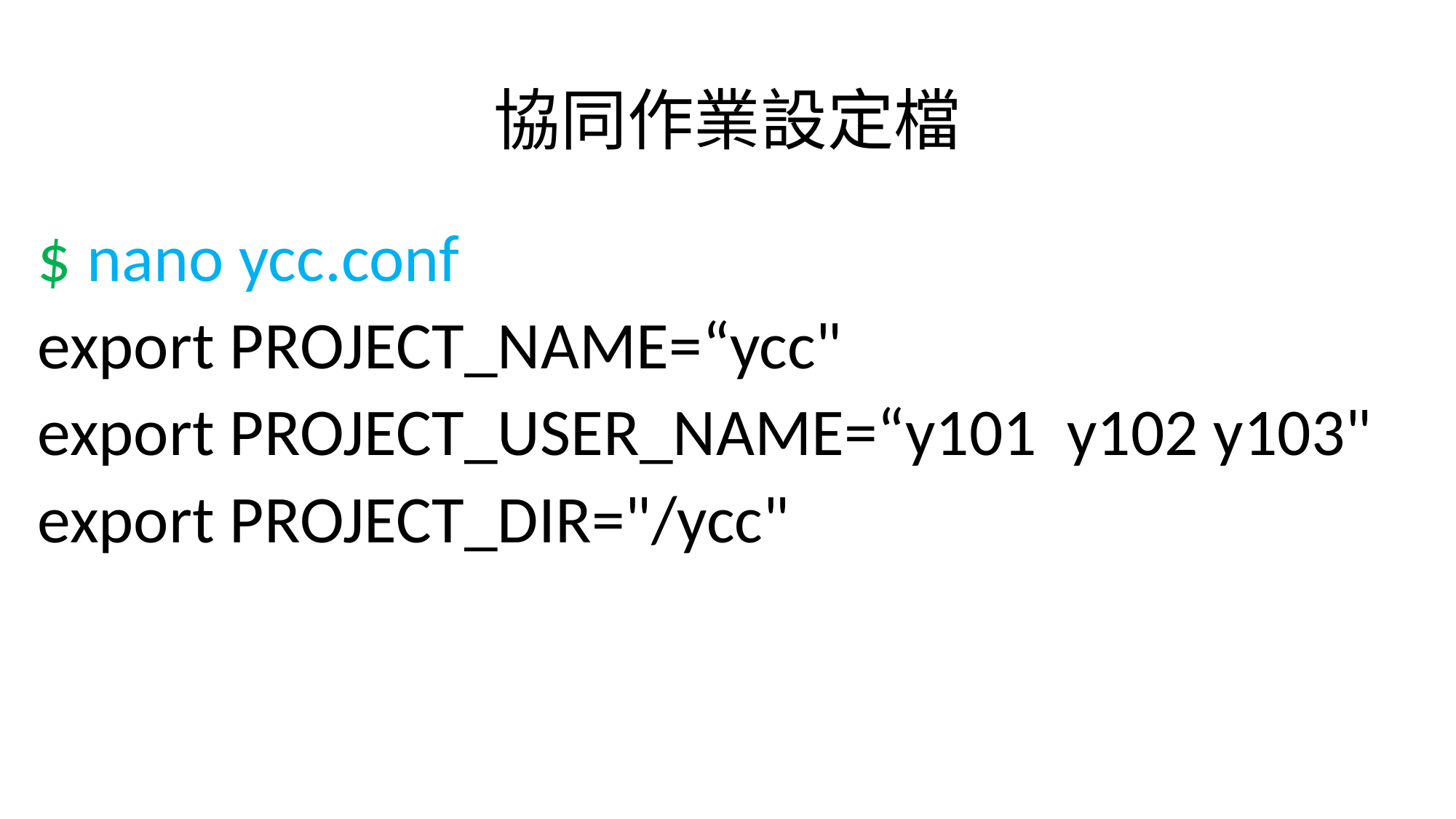

# 協同作業設定檔
$ nano ycc.conf
export PROJECT_NAME=“ycc"
export PROJECT_USER_NAME=“y101  y102 y103"
export PROJECT_DIR="/ycc"